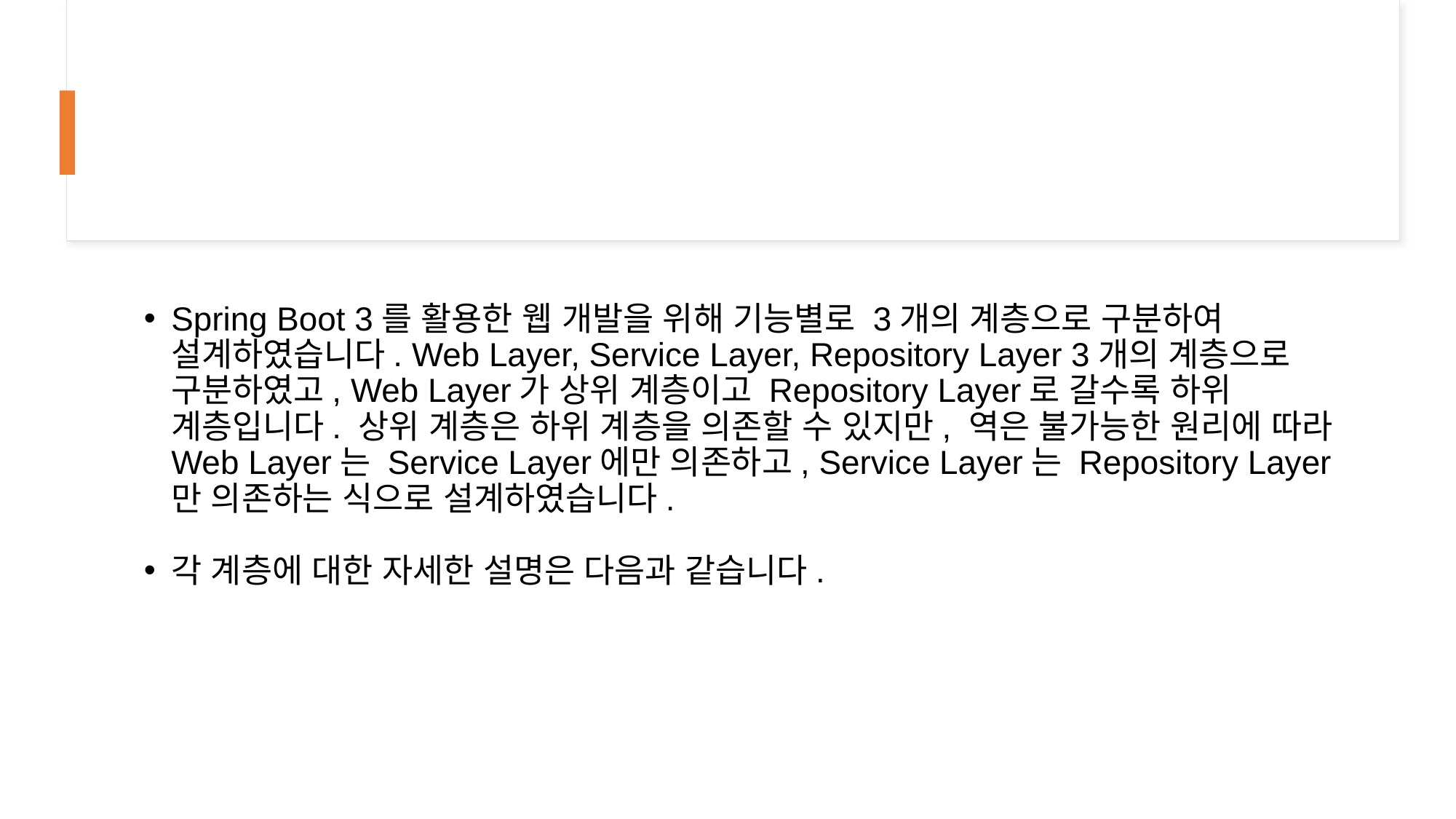

#

Spring Boot 3를 활용한 웹 개발을 위해 기능별로 3개의 계층으로 구분하여 설계하였습니다. Web Layer, Service Layer, Repository Layer 3개의 계층으로 구분하였고, Web Layer가 상위 계층이고 Repository Layer로 갈수록 하위 계층입니다. 상위 계층은 하위 계층을 의존할 수 있지만, 역은 불가능한 원리에 따라 Web Layer는 Service Layer에만 의존하고, Service Layer는 Repository Layer만 의존하는 식으로 설계하였습니다.
각 계층에 대한 자세한 설명은 다음과 같습니다.